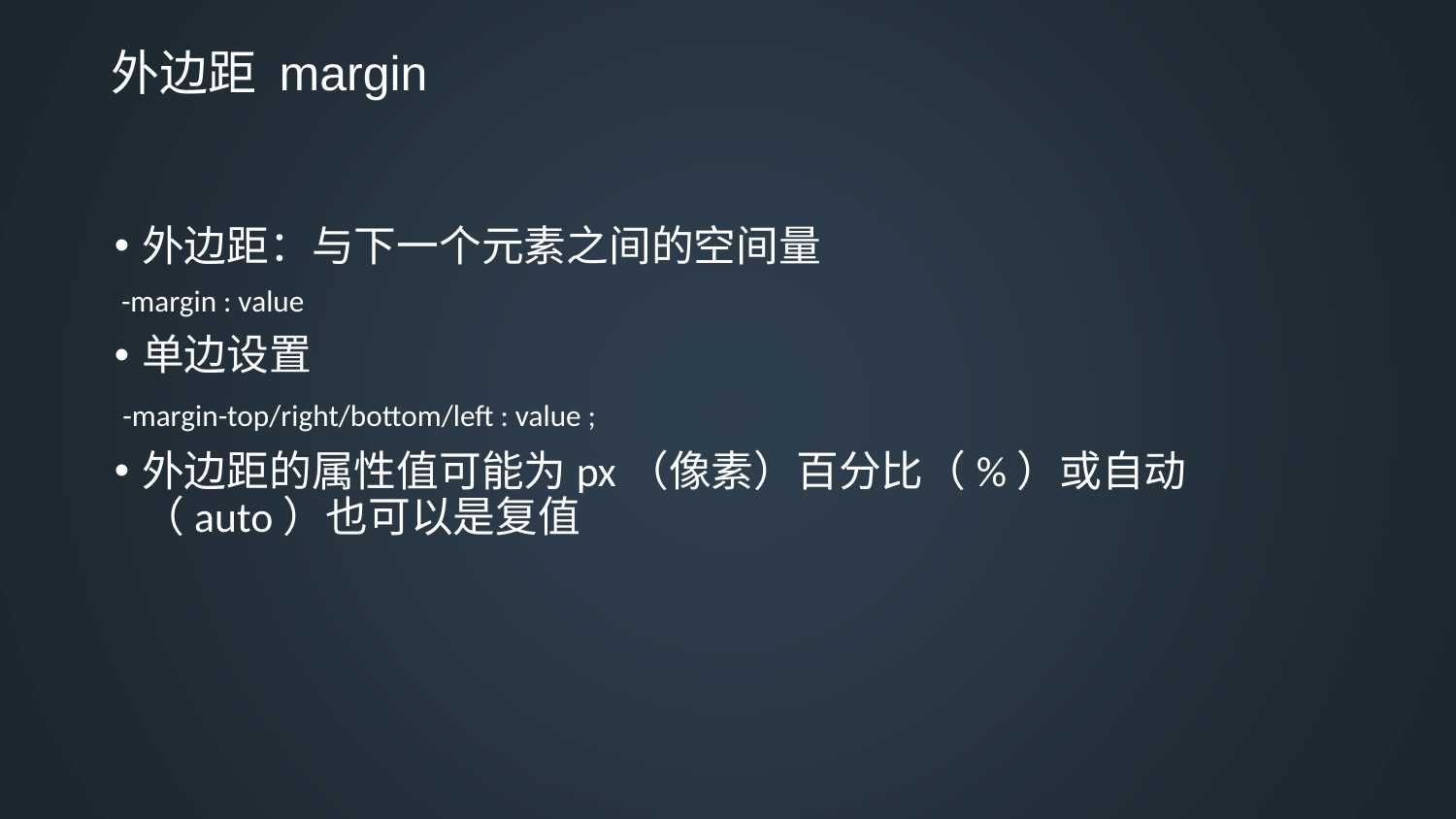

# 外边距 margin
外边距：与下一个元素之间的空间量
 -margin : value
单边设置
 -margin-top/right/bottom/left : value ;
外边距的属性值可能为px（像素）百分比（%）或自动（auto）也可以是复值